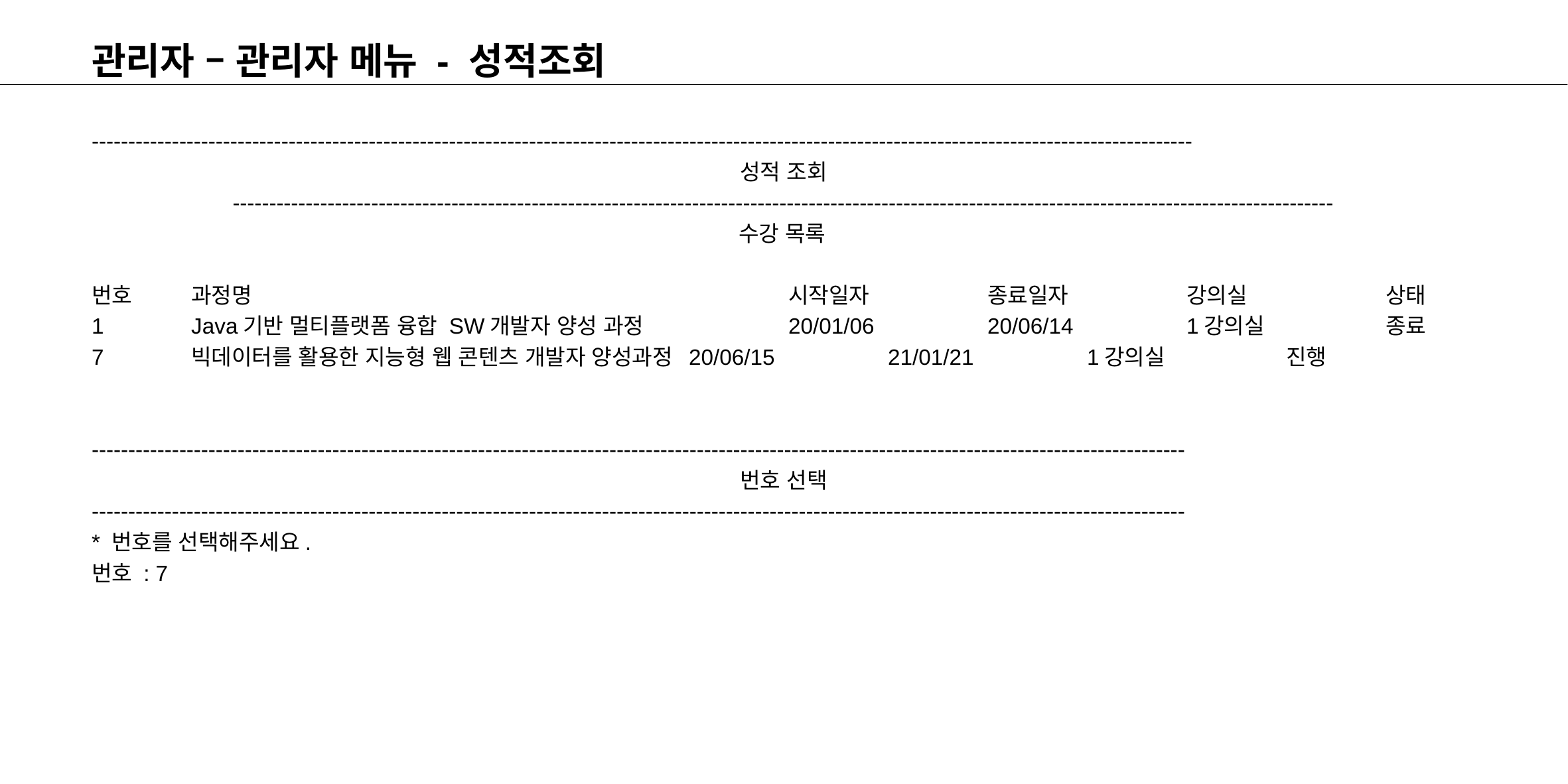

# 관리자 – 관리자 메뉴 - 성적조회
-------------------------------------------------------------------------------------------------------------------------------------------------------
성적 조회
-------------------------------------------------------------------------------------------------------------------------------------------------------
수강 목록

번호	과정명						시작일자		종료일자		강의실		상태
1	Java기반 멀티플랫폼 융합 SW개발자 양성 과정		20/01/06		20/06/14		1강의실		종료
7	빅데이터를 활용한 지능형 웹 콘텐츠 개발자 양성과정	20/06/15		21/01/21		1강의실		진행

------------------------------------------------------------------------------------------------------------------------------------------------------
번호 선택
------------------------------------------------------------------------------------------------------------------------------------------------------
* 번호를 선택해주세요.
번호 : 7